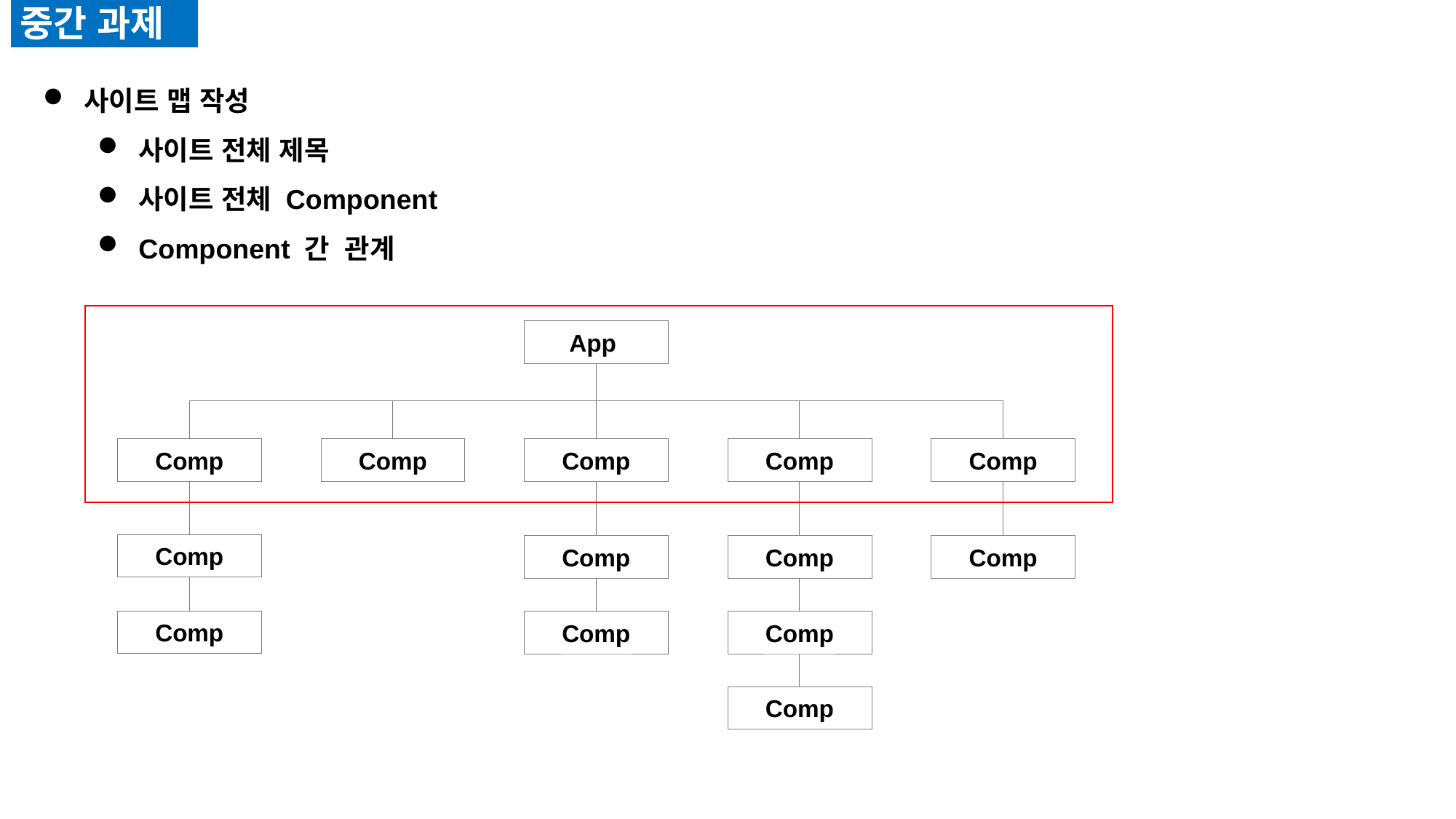

중간 과제
사이트 맵 작성
사이트 전체 제목
사이트 전체 Component
Component 간  관계

App
Comp
Comp
Comp
Comp
Comp
Comp
Comp
Comp
Comp
Comp
Comp
Comp
Comp